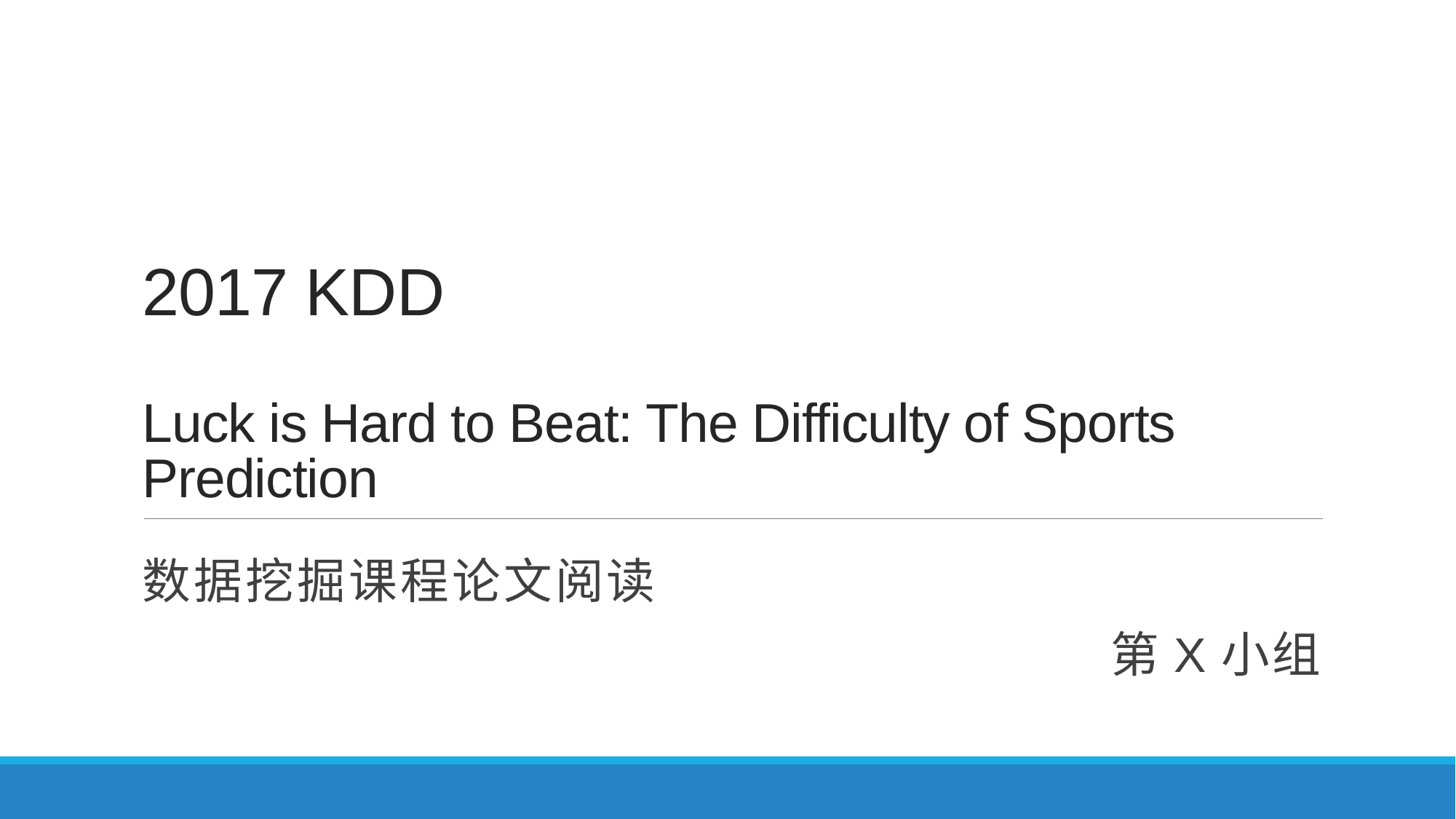

# 2017 KDD Luck is Hard to Beat: The Difficulty of Sports Prediction
数据挖掘课程论文阅读
第X小组